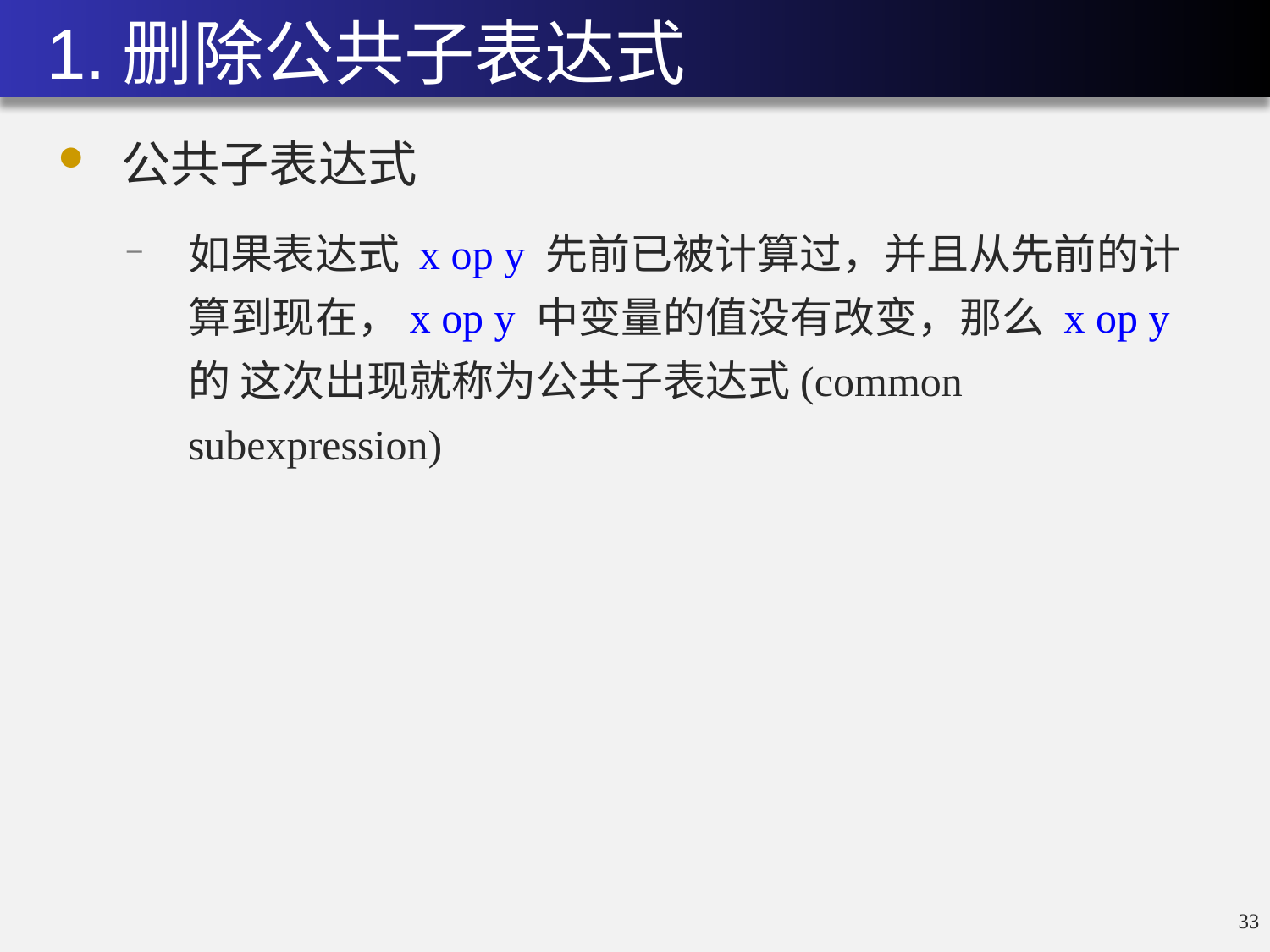

1.删除公共子表达式
公共子表达式
如果表达式 x op y 先前已被计算过，并且从先前的计 算到现在，x op y 中变量的值没有改变，那么 x op y 的 这次出现就称为公共子表达式(common subexpression)
33